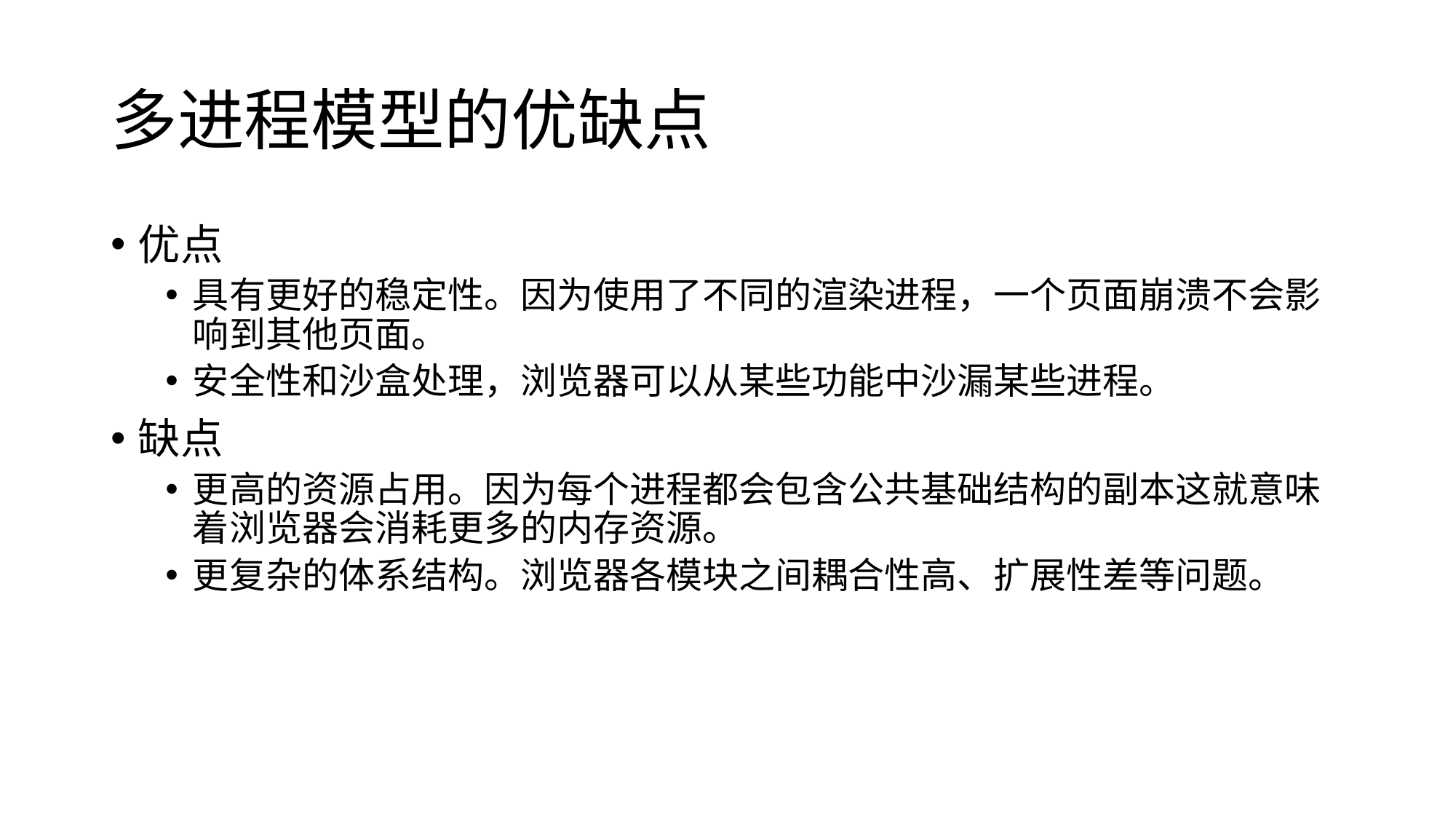

# 多进程模型的优缺点
优点
具有更好的稳定性。因为使用了不同的渲染进程，一个页面崩溃不会影响到其他页面。
安全性和沙盒处理，浏览器可以从某些功能中沙漏某些进程。
缺点
更高的资源占用。因为每个进程都会包含公共基础结构的副本这就意味着浏览器会消耗更多的内存资源。
更复杂的体系结构。浏览器各模块之间耦合性高、扩展性差等问题。